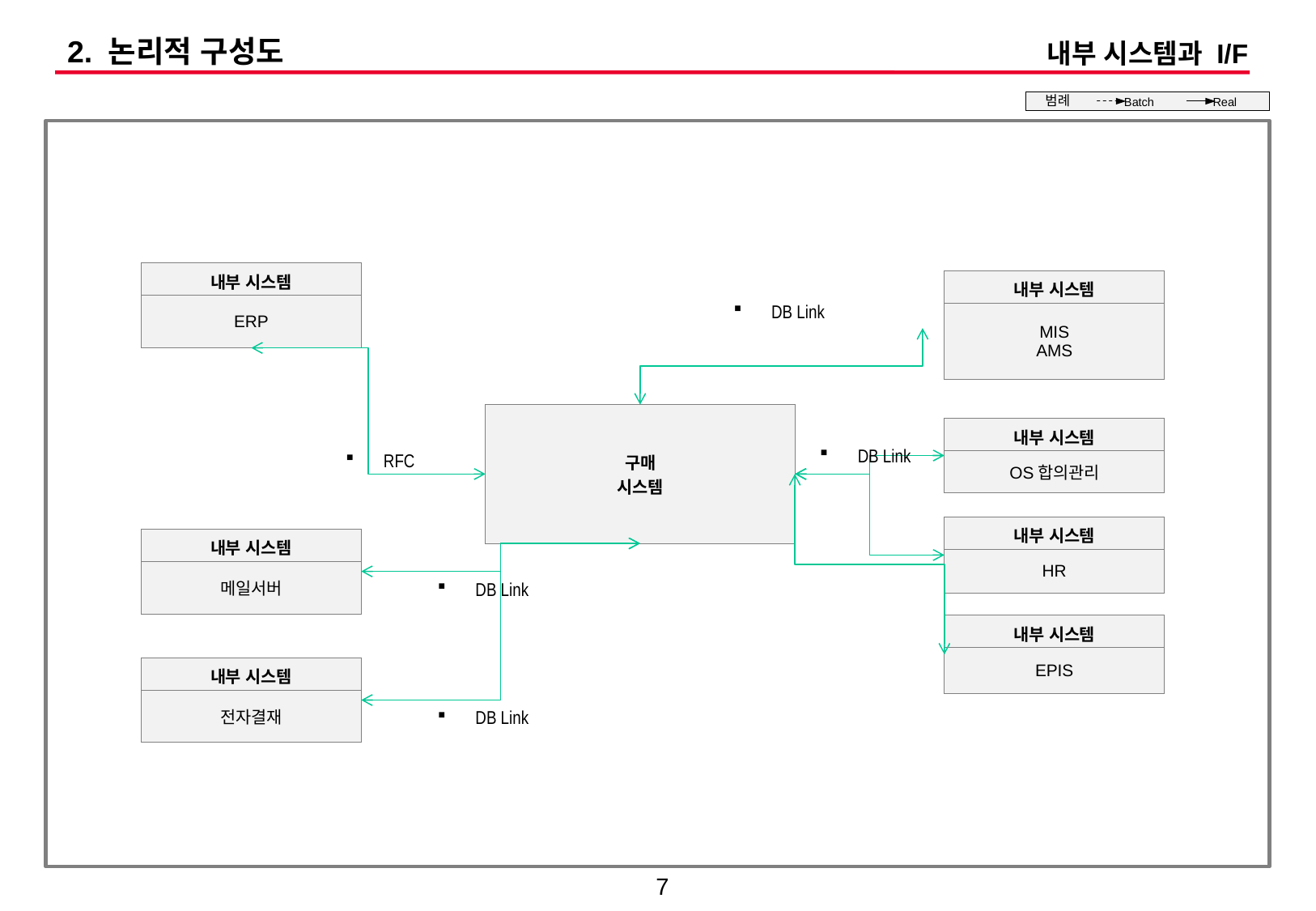

# 2. 논리적 구성도
내부 시스템과 I/F
범례
Batch
Real

| 내부 시스템 |
| --- |
| ERP |
| 내부 시스템 |
| --- |
| MIS AMS |
DB Link
| 구매 시스템 |
| --- |
| 내부 시스템 |
| --- |
| OS합의관리 |
DB Link
RFC
| 내부 시스템 |
| --- |
| HR |
| 내부 시스템 |
| --- |
| 메일서버 |
DB Link
| 내부 시스템 |
| --- |
| EPIS |
| 내부 시스템 |
| --- |
| 전자결재 |
DB Link